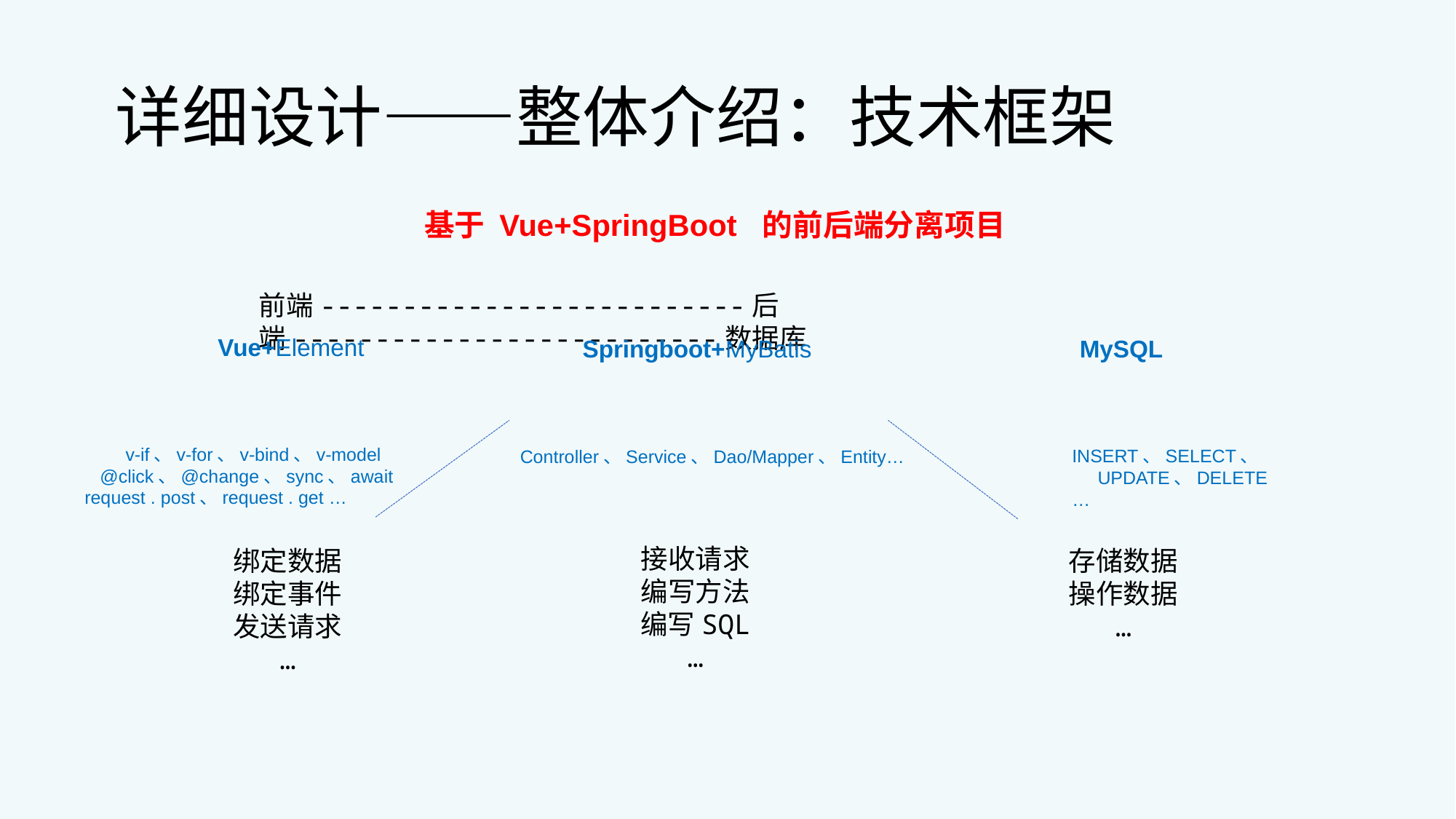

详细设计——整体介绍：技术框架
基于 Vue+SpringBoot 的前后端分离项目
前端--------------------------后端--------------------------数据库
Vue+Element
Springboot+MyBatis
MySQL
        v-if、v-for、v-bind、v-model
   @click、@change、sync、await
request . post、request . get …
INSERT、SELECT、
     UPDATE、DELETE …
Controller、Service、Dao/Mapper、Entity…
接收请求
编写方法
编写SQL
…
绑定数据
绑定事件
发送请求
…
存储数据
操作数据
…